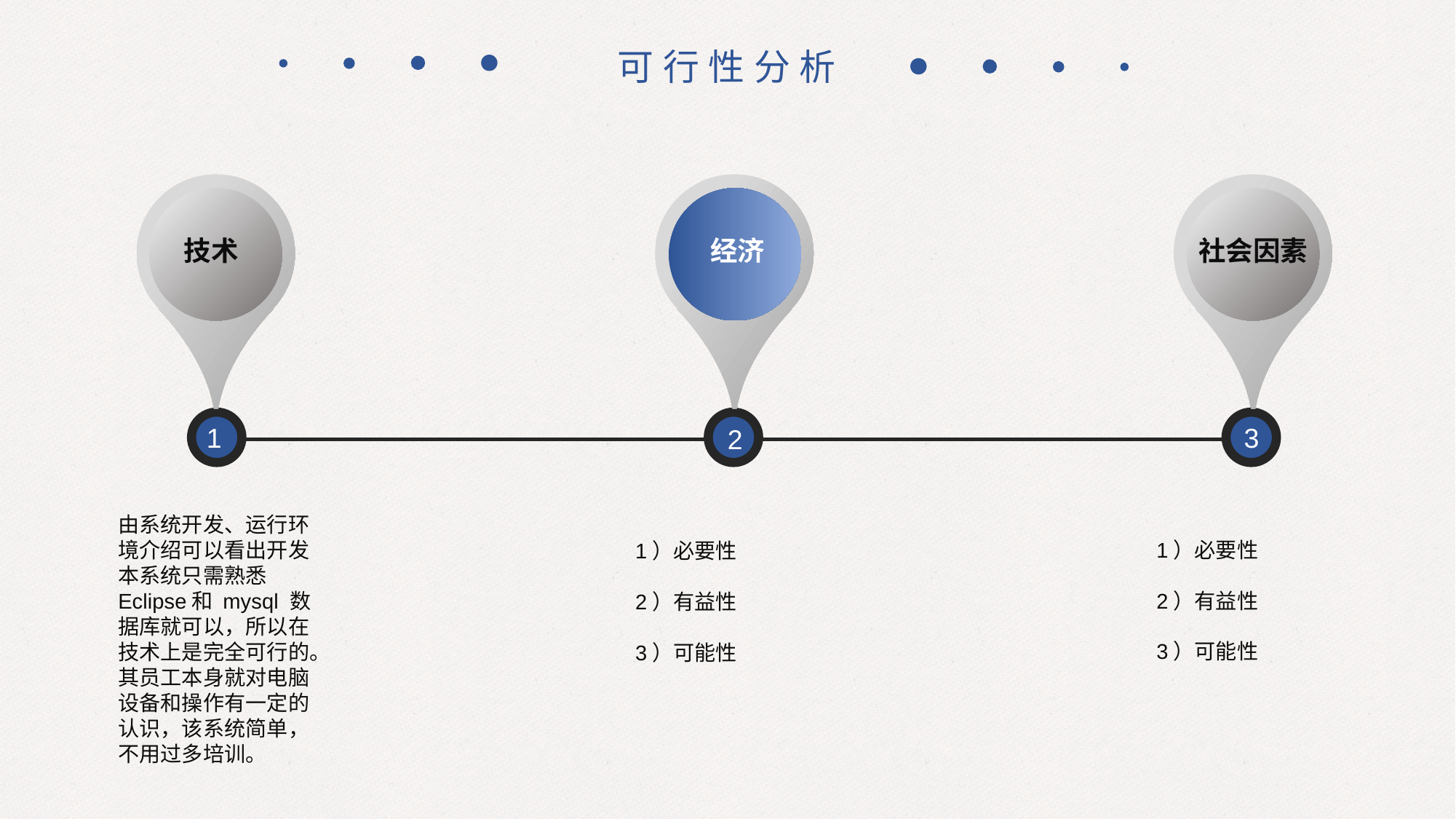

可行性分析

技术

经济

社会因素

1

2

3

1）必要性

2）有益性

3）可能性
由系统开发、运行环境介绍可以看出开发本系统只需熟悉Eclipse和 mysql 数据库就可以，所以在技术上是完全可行的。其员工本身就对电脑设备和操作有一定的认识，该系统简单，不用过多培训。

1）必要性

2）有益性

3）可能性